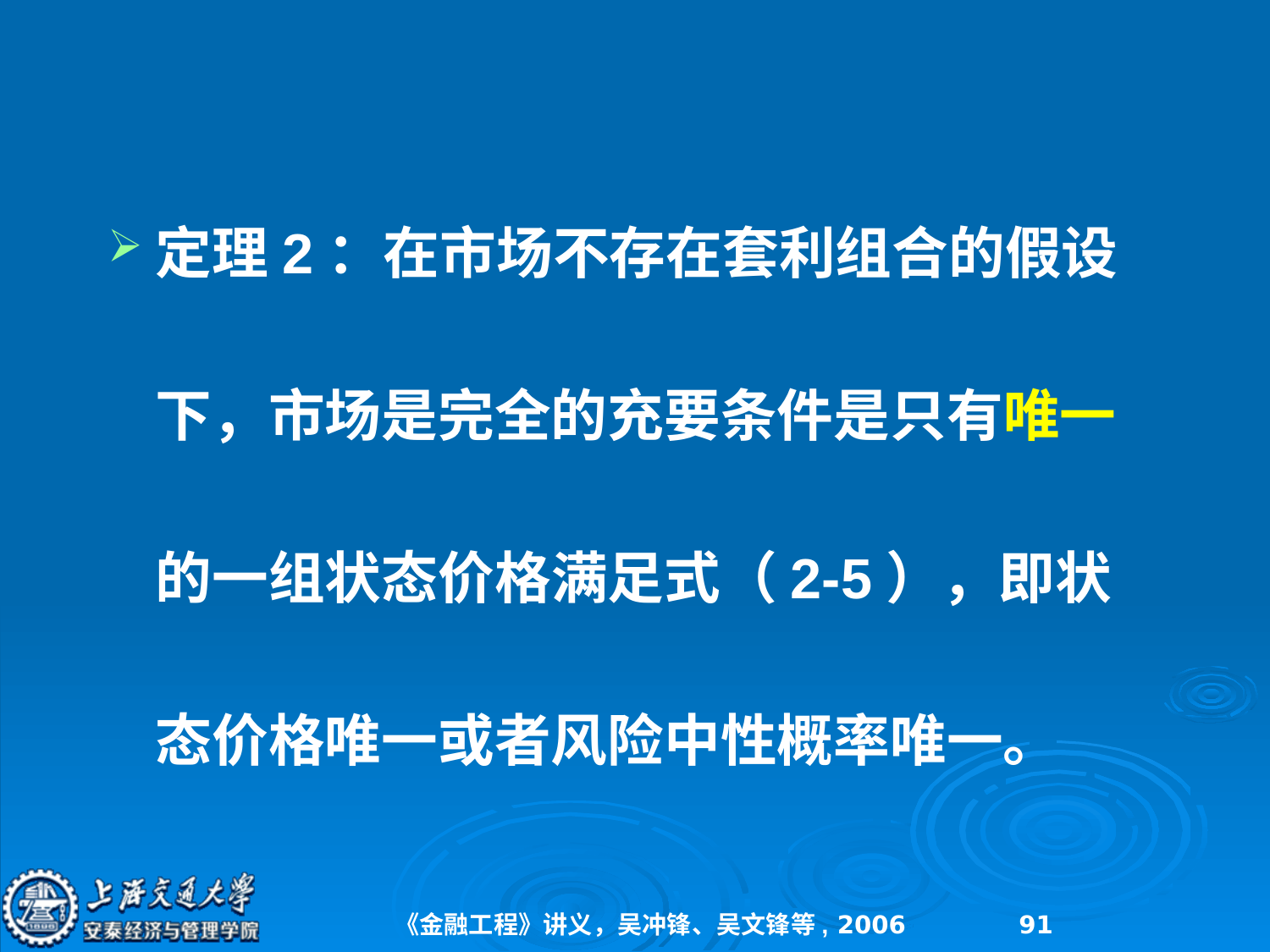

定理2：在市场不存在套利组合的假设下，市场是完全的充要条件是只有唯一的一组状态价格满足式（2-5），即状态价格唯一或者风险中性概率唯一。